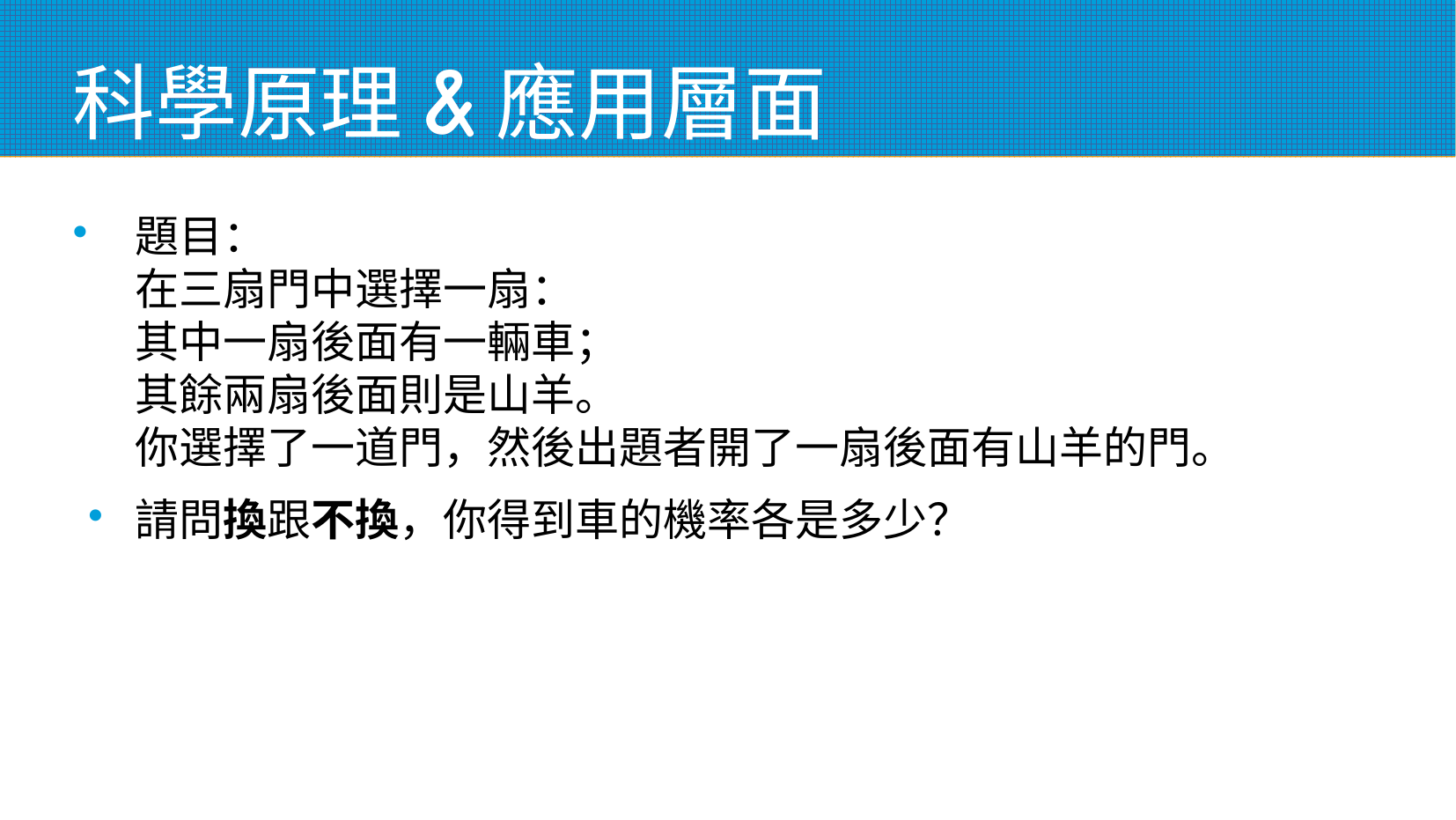

科學原理&應用層面
題目：
在三扇門中選擇一扇：
其中一扇後面有一輛車；
其餘兩扇後面則是山羊。
你選擇了一道門，然後出題者開了一扇後面有山羊的門。
請問換跟不換，你得到車的機率各是多少？